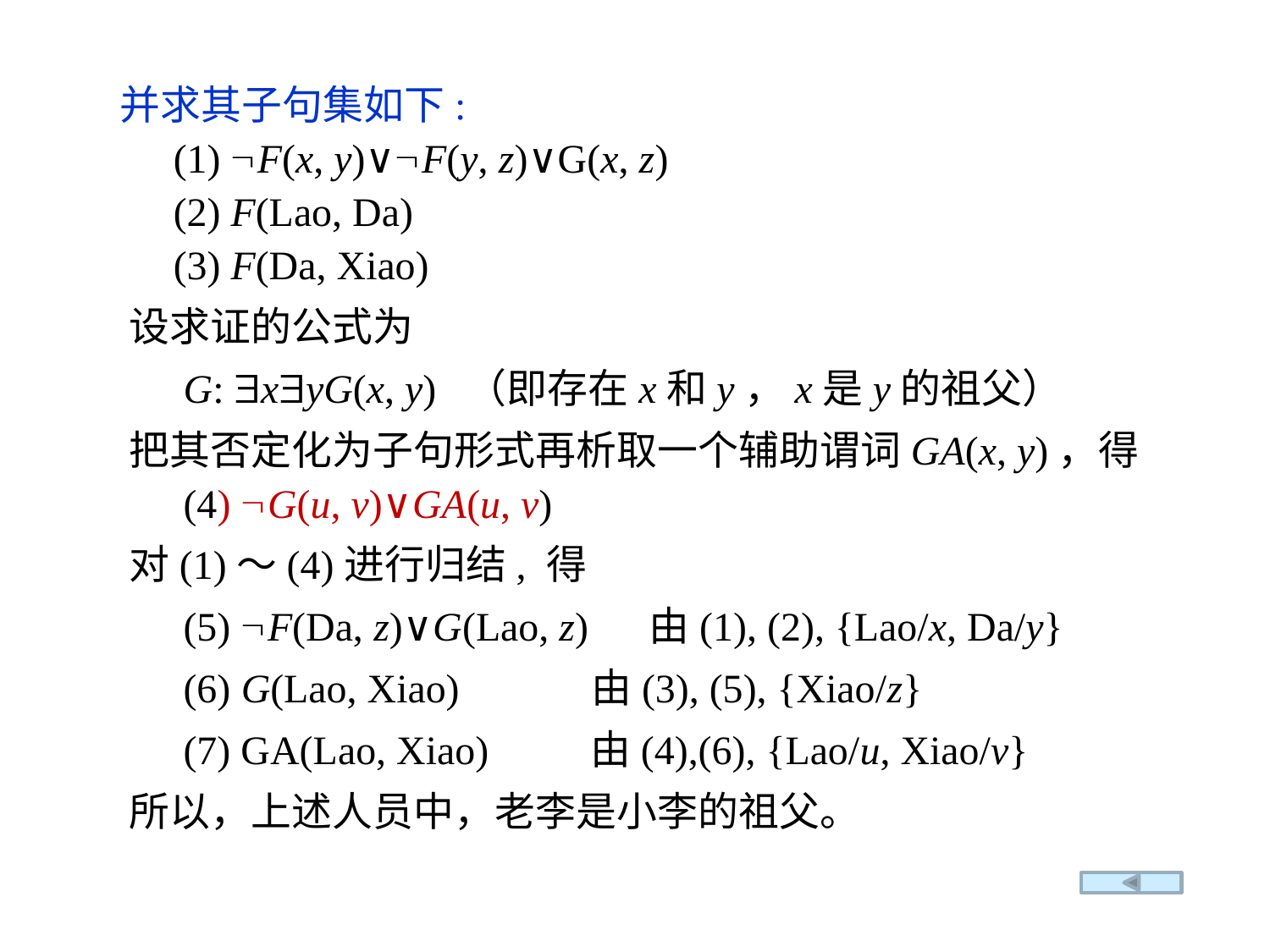

并求其子句集如下:
        (1) ¬F(x, y)∨¬F(y, z)∨G(x, z)
        (2) F(Lao, Da)
        (3) F(Da, Xiao)
   设求证的公式为
         G: ∃x∃yG(x, y)  （即存在x和y，x是y的祖父）
   把其否定化为子句形式再析取一个辅助谓词GA(x, y)，得
         (4) ¬G(u, v)∨GA(u, v)
   对(1)～(4)进行归结, 得
         (5) ¬F(Da, z)∨G(Lao, z)     由(1), (2), {Lao/x, Da/y}
         (6) G(Lao, Xiao)            由(3), (5), {Xiao/z}
         (7) GA(Lao, Xiao)         由(4),(6), {Lao/u, Xiao/v}
   所以，上述人员中，老李是小李的祖父。